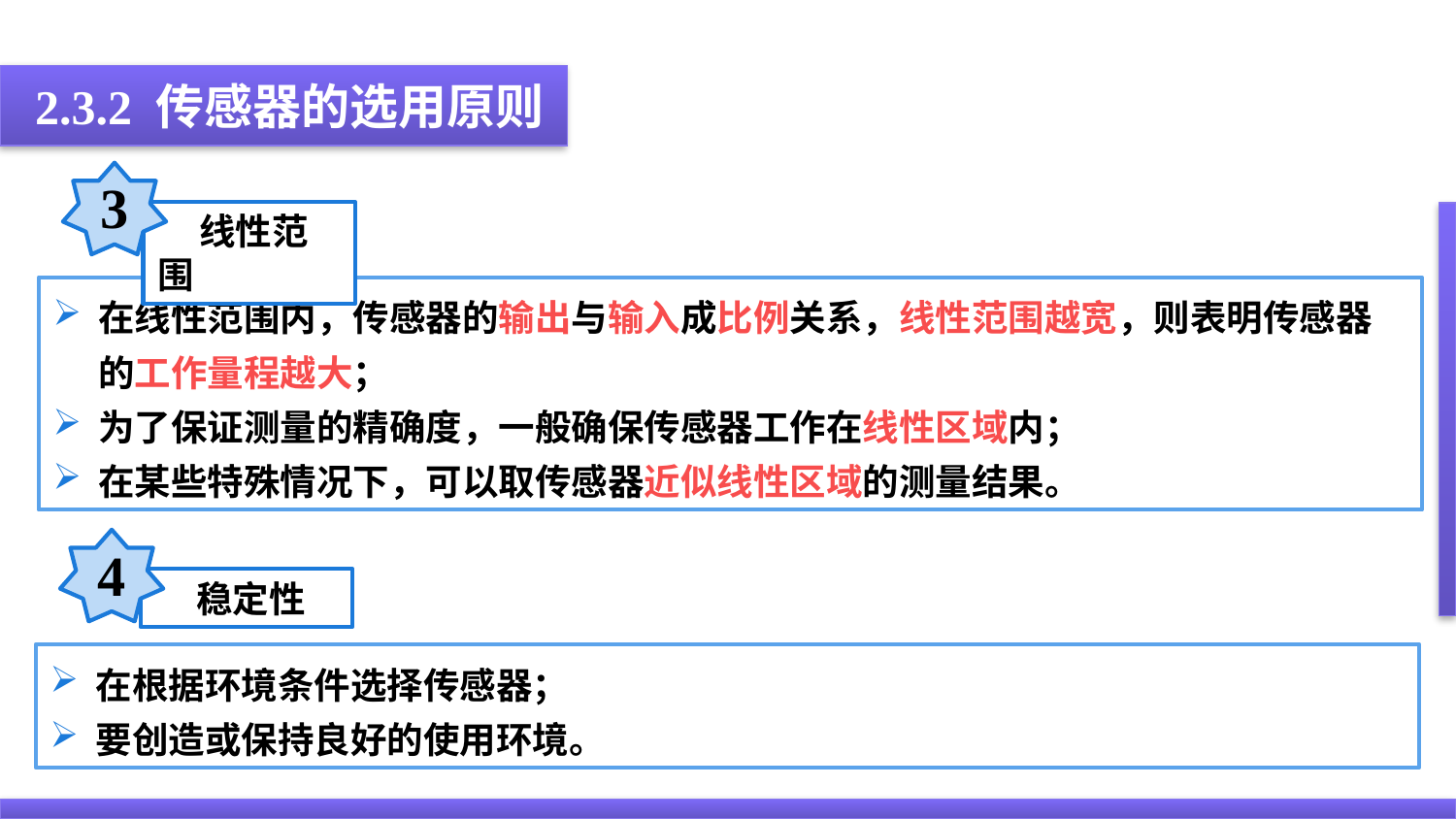

2.3.2 传感器的选用原则
3
    线性范围
在线性范围内，传感器的输出与输入成比例关系，线性范围越宽，则表明传感器的工作量程越大；
为了保证测量的精确度，一般确保传感器工作在线性区域内；
在某些特殊情况下，可以取传感器近似线性区域的测量结果。
4
    稳定性
在根据环境条件选择传感器；
要创造或保持良好的使用环境。